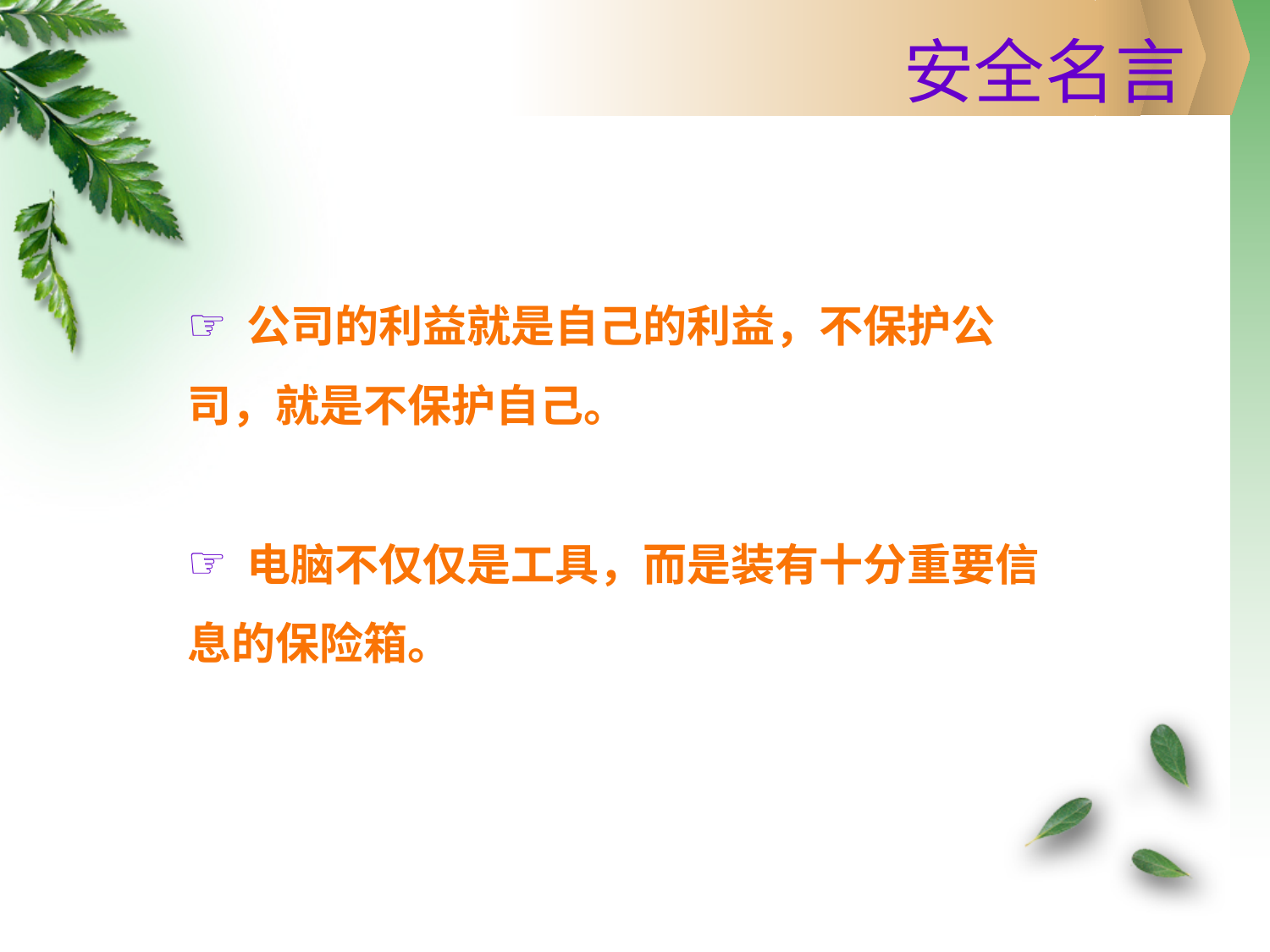

安全名言
 公司的利益就是自己的利益，不保护公司，就是不保护自己。

 电脑不仅仅是工具，而是装有十分重要信息的保险箱。

16